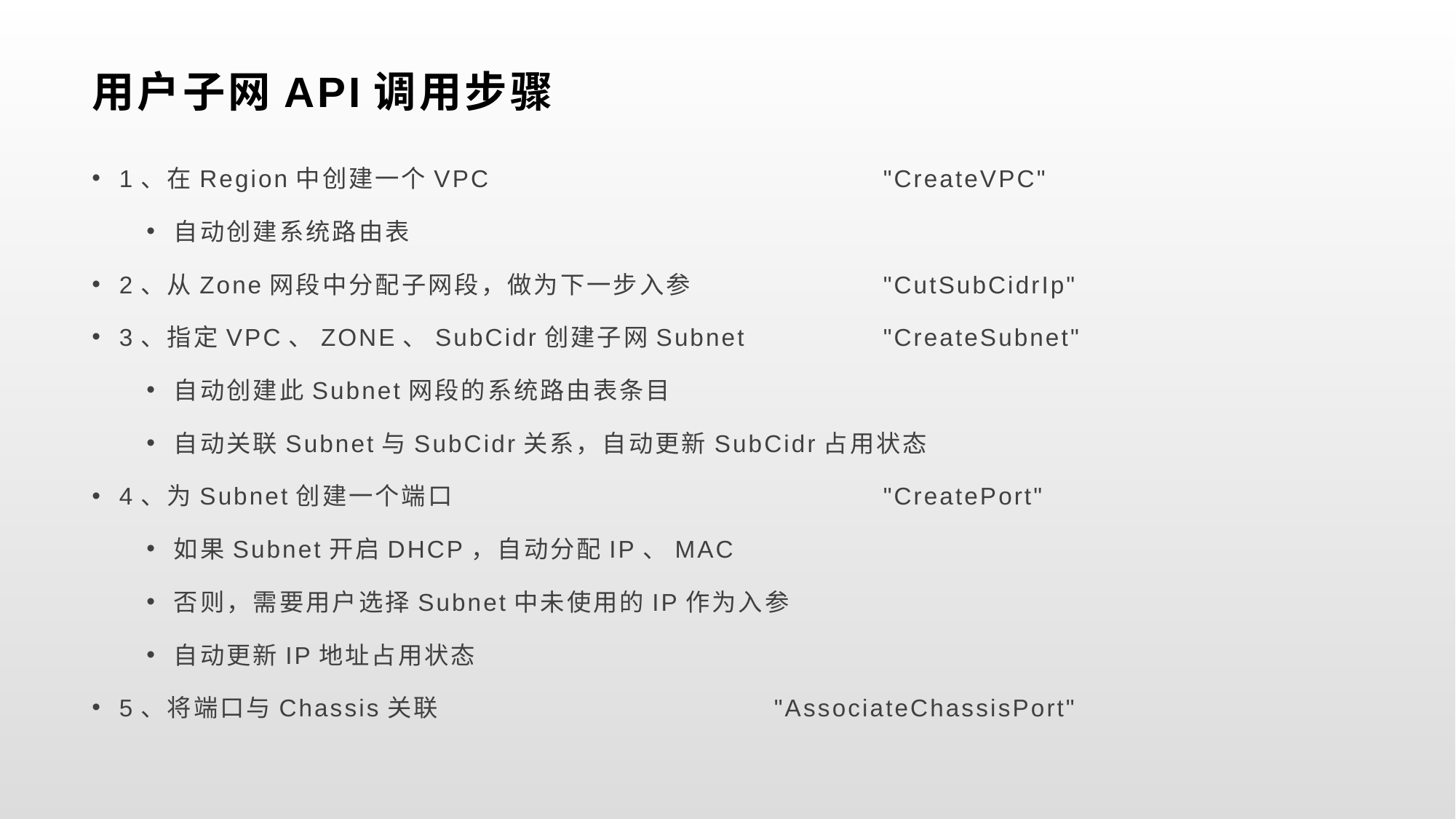

# 用户子网API调用步骤
1、在Region中创建一个VPC				"CreateVPC"
自动创建系统路由表
2、从Zone网段中分配子网段，做为下一步入参		"CutSubCidrIp"
3、指定VPC、ZONE、SubCidr创建子网Subnet		"CreateSubnet"
自动创建此Subnet网段的系统路由表条目
自动关联Subnet与SubCidr关系，自动更新SubCidr占用状态
4、为Subnet创建一个端口				"CreatePort"
如果Subnet开启DHCP，自动分配IP、MAC
否则，需要用户选择Subnet中未使用的IP作为入参
自动更新IP地址占用状态
5、将端口与Chassis关联				"AssociateChassisPort"